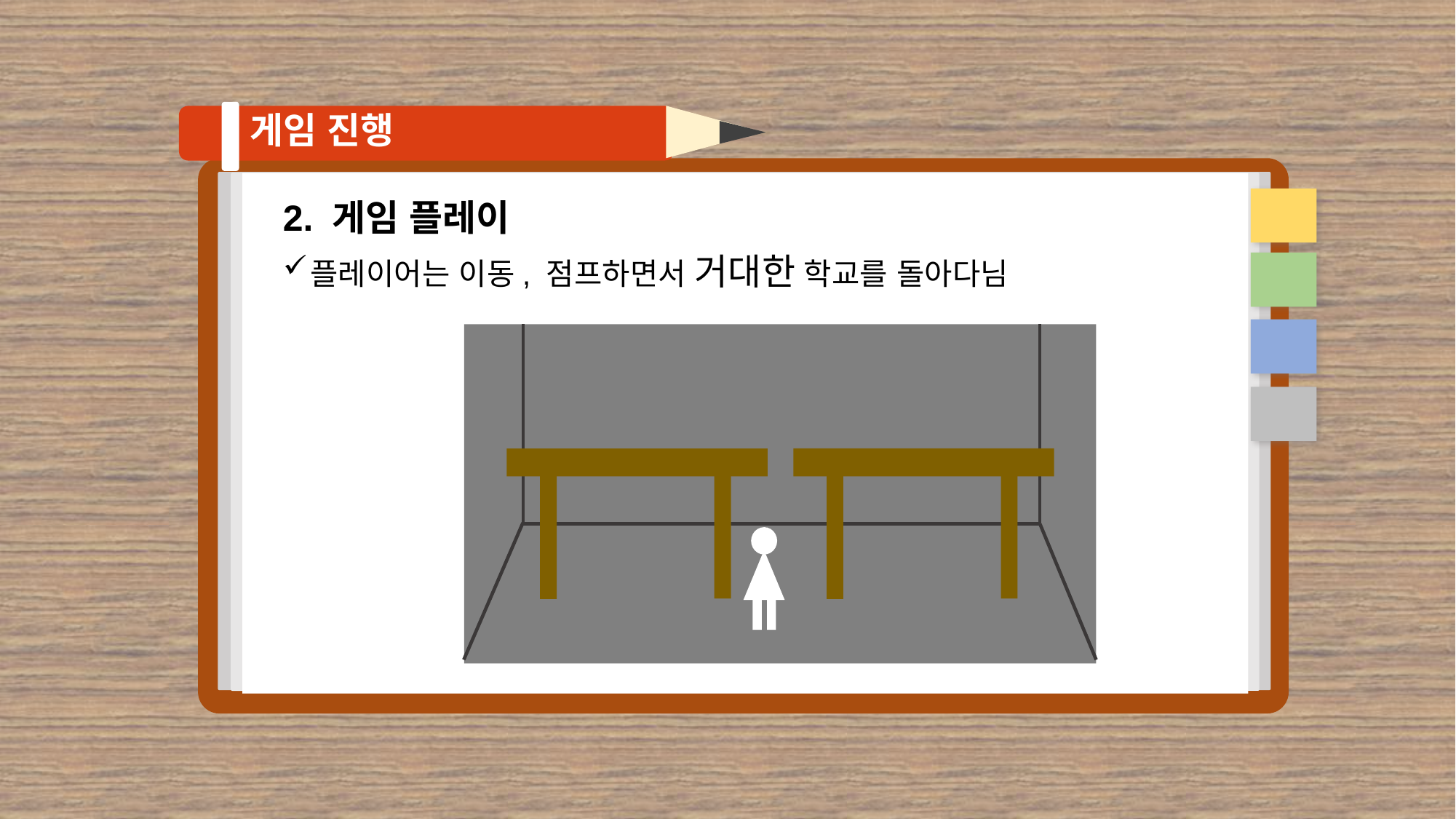

# 게임 진행

2. 게임 플레이
플레이어는 이동, 점프하면서 거대한 학교를 돌아다님